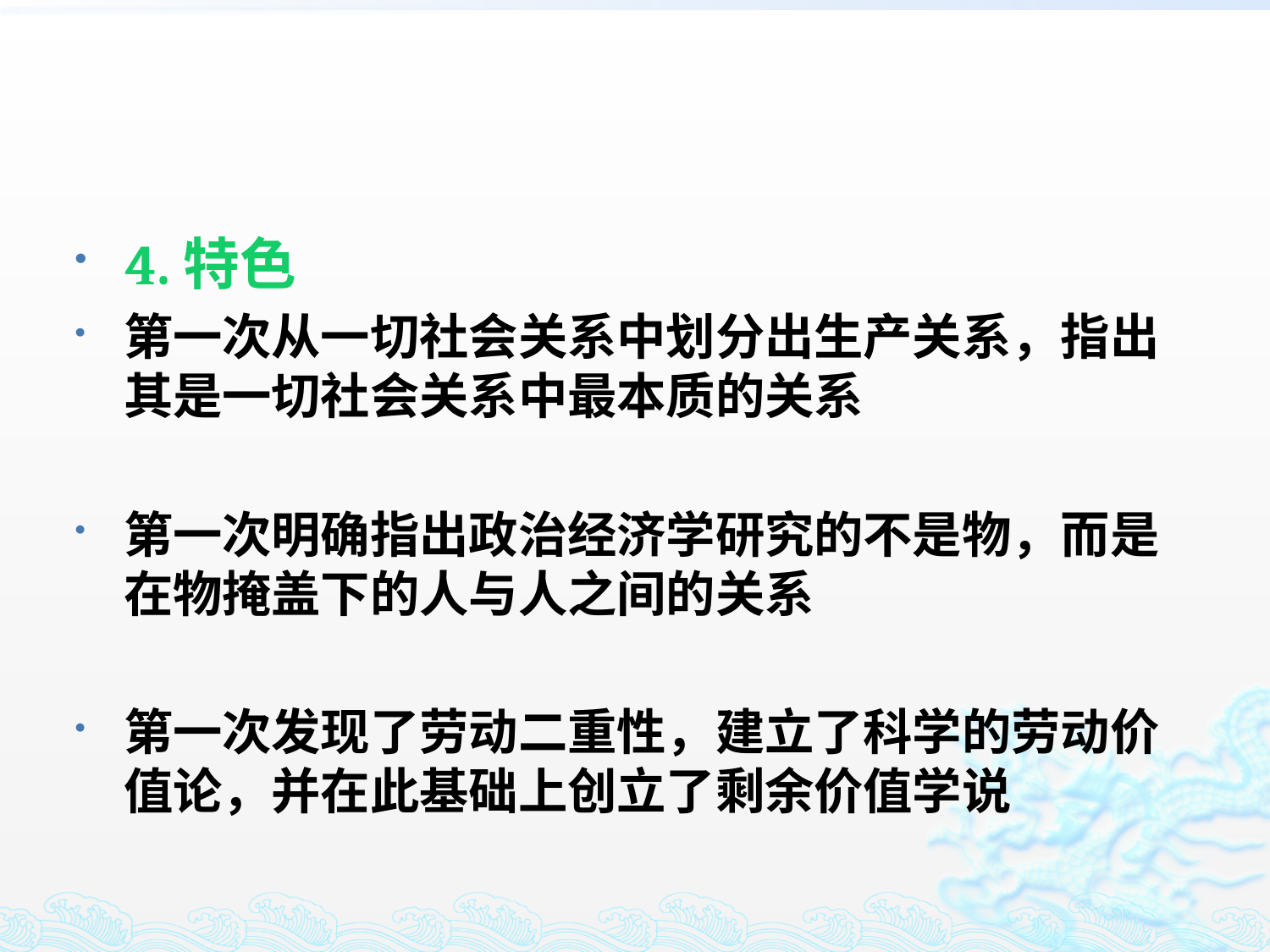

#
4.特色
第一次从一切社会关系中划分出生产关系，指出其是一切社会关系中最本质的关系

第一次明确指出政治经济学研究的不是物，而是在物掩盖下的人与人之间的关系

第一次发现了劳动二重性，建立了科学的劳动价值论，并在此基础上创立了剩余价值学说